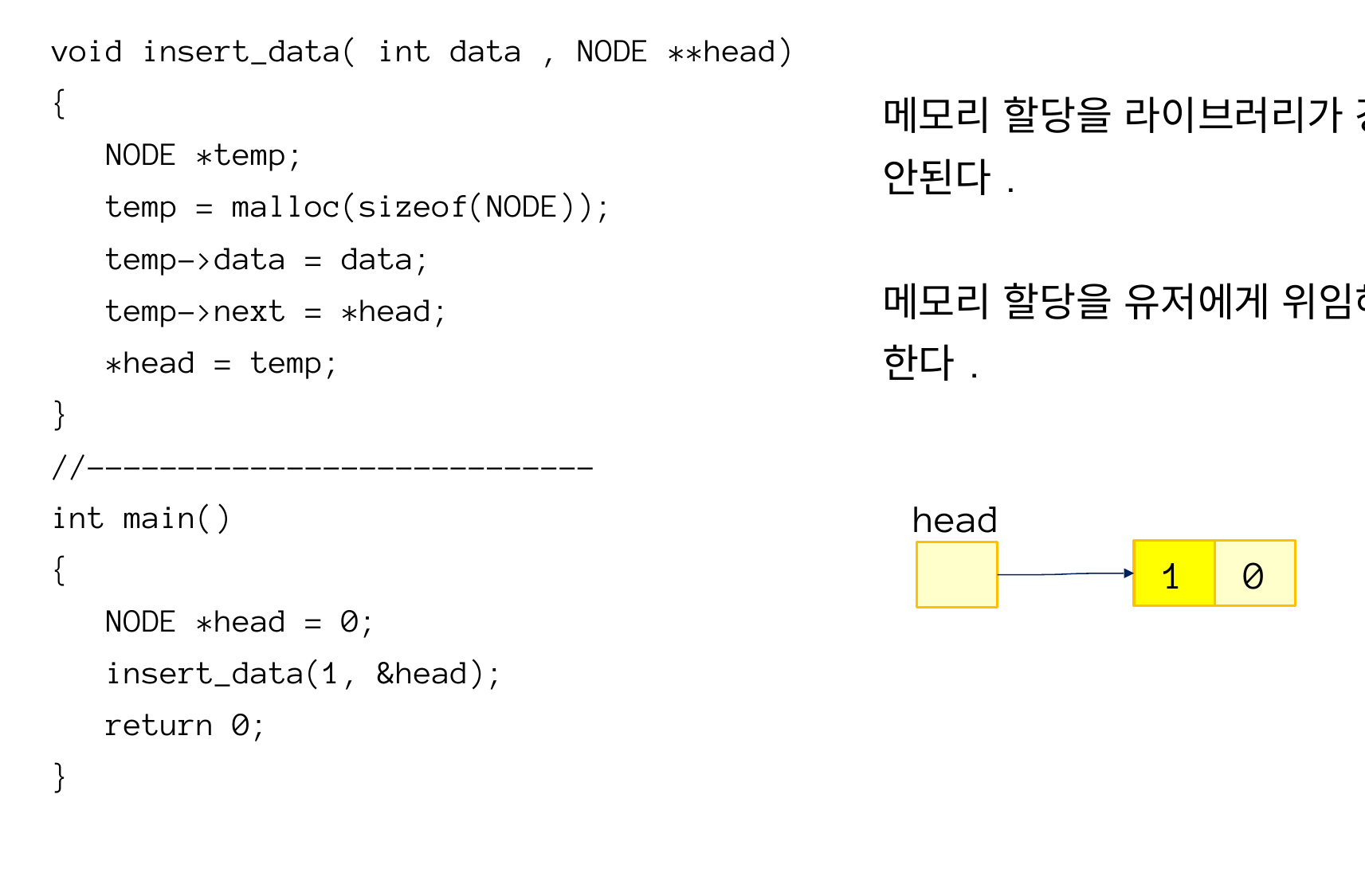

void insert_data( int data , NODE **head)
{
   NODE *temp;
   temp = malloc(sizeof(NODE));
   temp->data = data;
   temp->next = *head;
   *head = temp;
}
//----------------------------
int main()
{
   NODE *head = 0;
   insert_data(1, &head);
   return 0;
}
메모리 할당을 라이브러리가 강제하면
안된다.

메모리 할당을 유저에게 위임해야
한다.
head
1
0